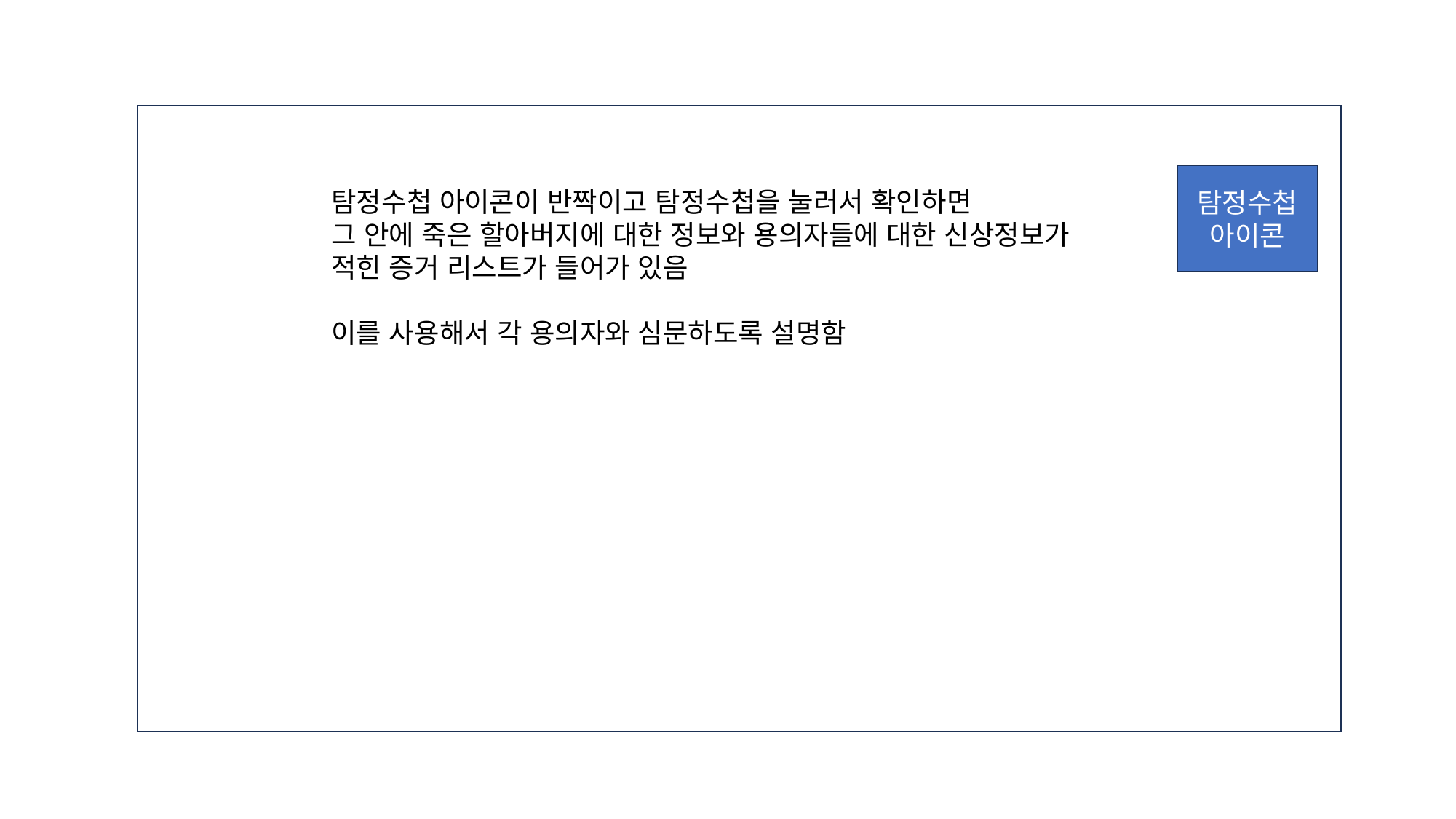

탐정수첩 아이콘
탐정수첩 아이콘이 반짝이고 탐정수첩을 눌러서 확인하면
그 안에 죽은 할아버지에 대한 정보와 용의자들에 대한 신상정보가
적힌 증거 리스트가 들어가 있음

이를 사용해서 각 용의자와 심문하도록 설명함